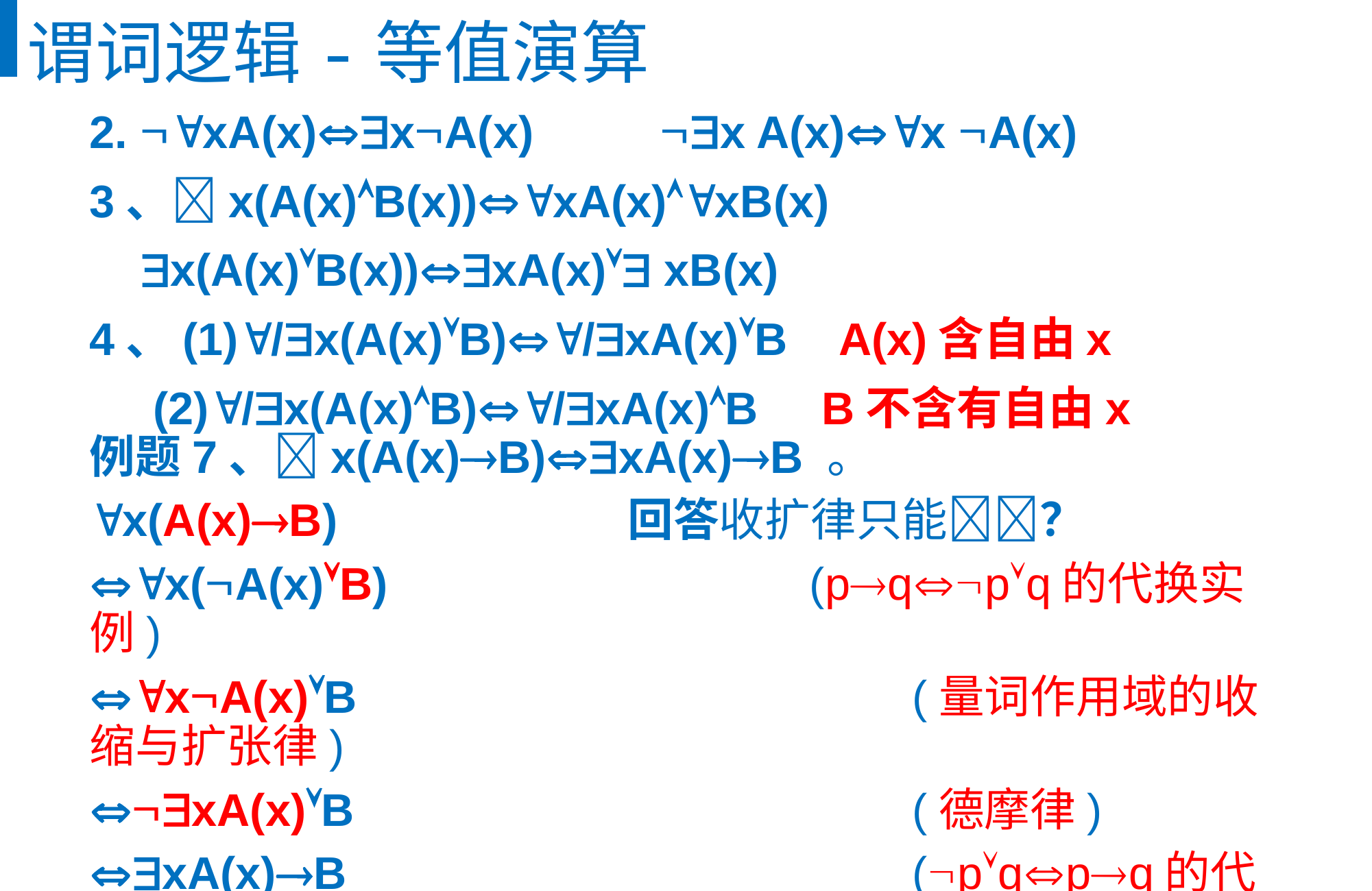

谓词逻辑-等值演算
2. ¬∀xA(x)⇔∃x¬A(x)          ¬∃x A(x)⇔∀x ¬A(x)
3、∀x(A(x)∧B(x))⇔∀xA(x)∧∀xB(x)
    ∃x(A(x)∨B(x))⇔∃xA(x)∨∃ xB(x)
4、(1)∀/∃x(A(x)∨B)⇔∀/∃xA(x)∨B    A(x)含自由x
     (2)∀/∃x(A(x)∧B)⇔∀/∃xA(x)∧B     B不含有自由x
例题7、∀x(A(x)→B)⇔∃xA(x)→B 。
∀x(A(x)→B)                      回答收扩律只能∨∧？
⇔∀x(¬A(x)∨B)					(p→q⇔¬p∨q的代换实例)
⇔∀x¬A(x)∨B						(量词作用域的收缩与扩张律)
⇔¬∃xA(x)∨B						(德摩律)
⇔∃xA(x)→B						(¬p∨q⇔p→q的代换实例)